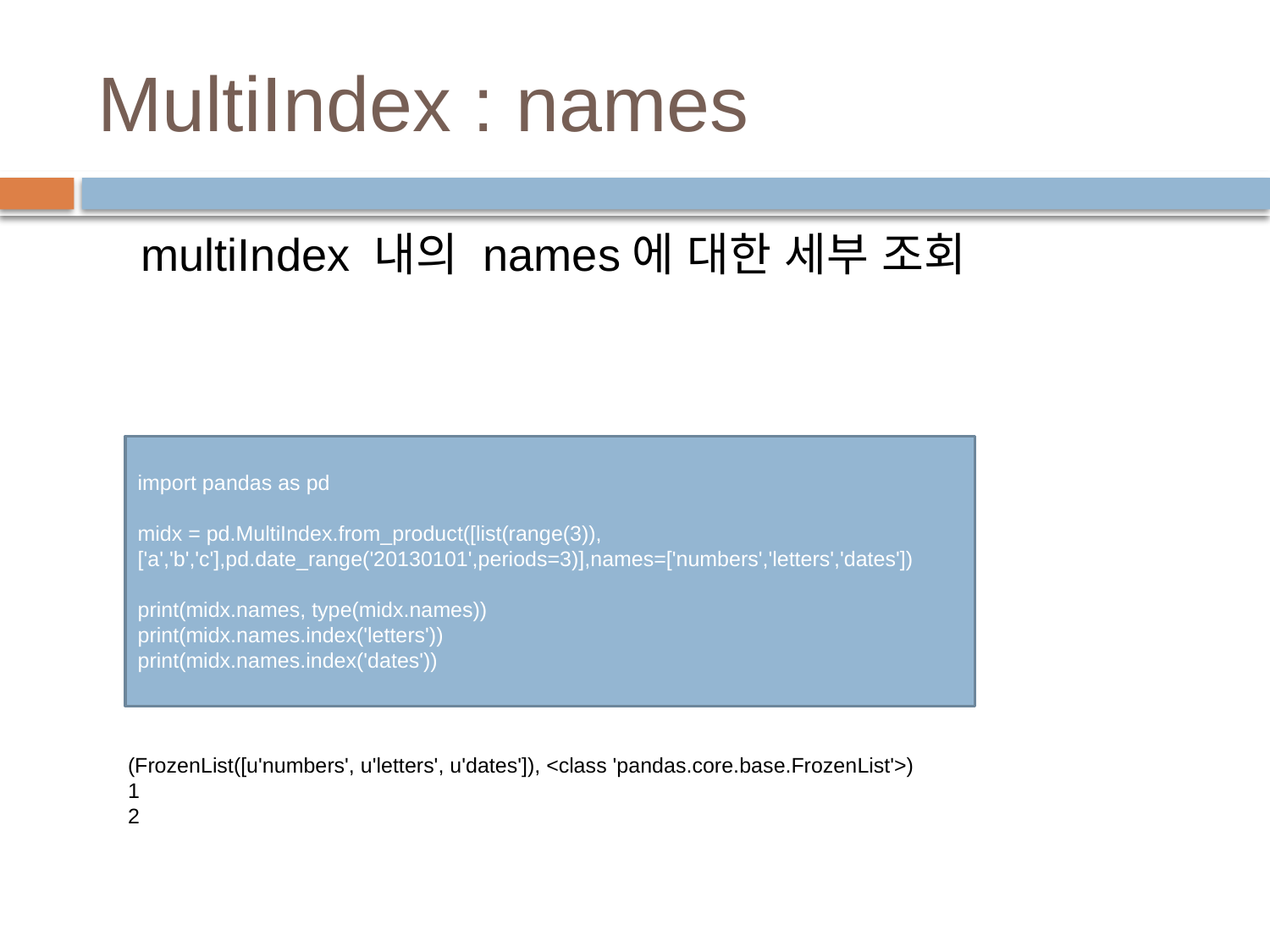

# MultiIndex : names
multiIndex 내의 names에 대한 세부 조회
import pandas as pd

midx = pd.MultiIndex.from_product([list(range(3)),['a','b','c'],pd.date_range('20130101',periods=3)],names=['numbers','letters','dates'])

print(midx.names, type(midx.names))
print(midx.names.index('letters'))
print(midx.names.index('dates'))
(FrozenList([u'numbers', u'letters', u'dates']), <class 'pandas.core.base.FrozenList'>)
1
2